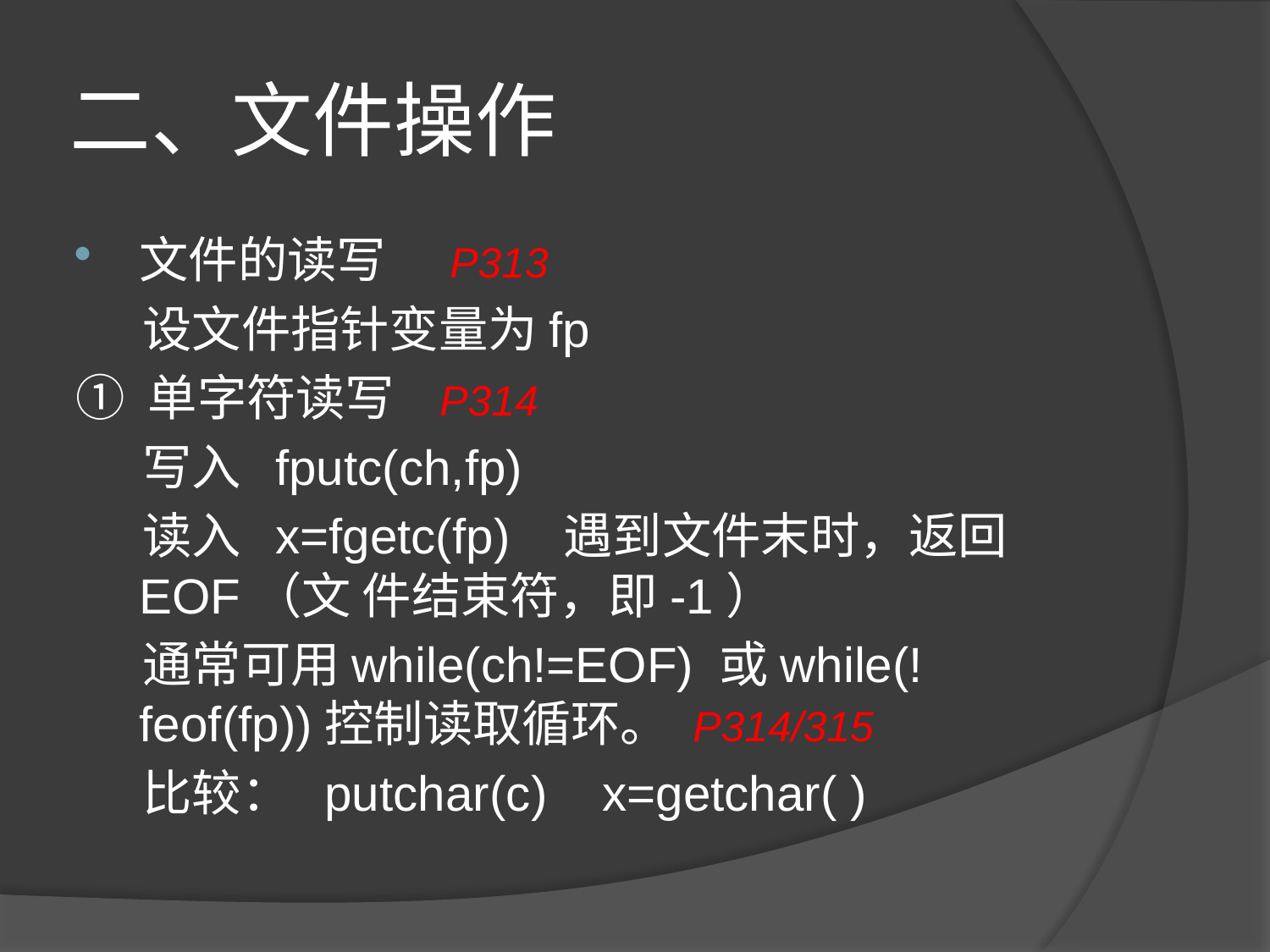

# 二、文件操作
文件的读写     P313
     设文件指针变量为fp
① 单字符读写   P314
     写入  fputc(ch,fp)
     读入  x=fgetc(fp)   遇到文件末时，返回EOF（文 件结束符，即-1）
     通常可用while(ch!=EOF) 或while(!feof(fp))控制读取循环。 P314/315
     比较：  putchar(c)    x=getchar( )